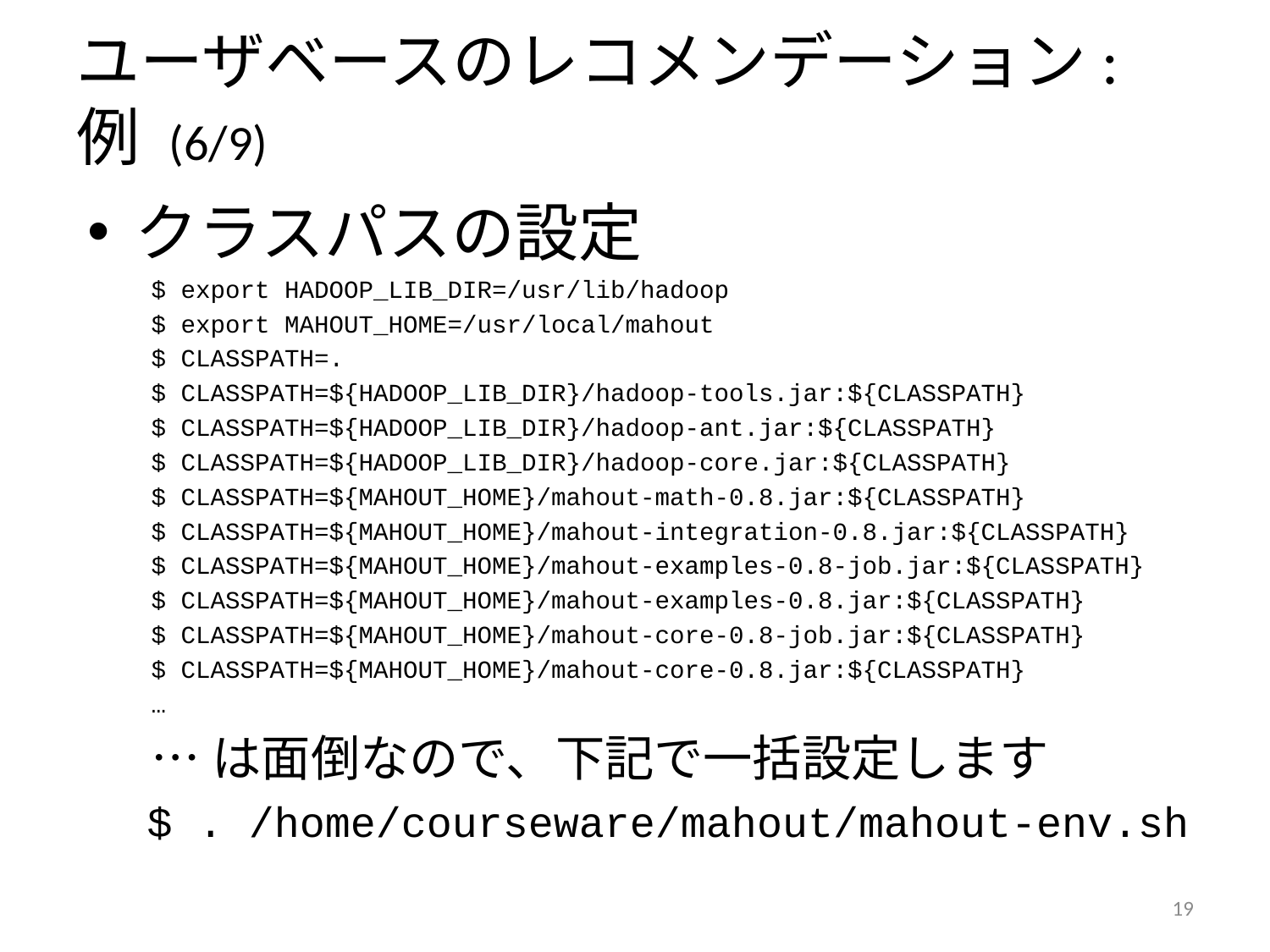

# ユーザベースのレコメンデーション:例 (6/9)
クラスパスの設定
$ export HADOOP_LIB_DIR=/usr/lib/hadoop
$ export MAHOUT_HOME=/usr/local/mahout
$ CLASSPATH=.
$ CLASSPATH=${HADOOP_LIB_DIR}/hadoop-tools.jar:${CLASSPATH}
$ CLASSPATH=${HADOOP_LIB_DIR}/hadoop-ant.jar:${CLASSPATH}
$ CLASSPATH=${HADOOP_LIB_DIR}/hadoop-core.jar:${CLASSPATH}
$ CLASSPATH=${MAHOUT_HOME}/mahout-math-0.8.jar:${CLASSPATH}
$ CLASSPATH=${MAHOUT_HOME}/mahout-integration-0.8.jar:${CLASSPATH}
$ CLASSPATH=${MAHOUT_HOME}/mahout-examples-0.8-job.jar:${CLASSPATH}
$ CLASSPATH=${MAHOUT_HOME}/mahout-examples-0.8.jar:${CLASSPATH}
$ CLASSPATH=${MAHOUT_HOME}/mahout-core-0.8-job.jar:${CLASSPATH}
$ CLASSPATH=${MAHOUT_HOME}/mahout-core-0.8.jar:${CLASSPATH}
…
…は面倒なので、下記で一括設定します
	 $ . /home/courseware/mahout/mahout-env.sh

19